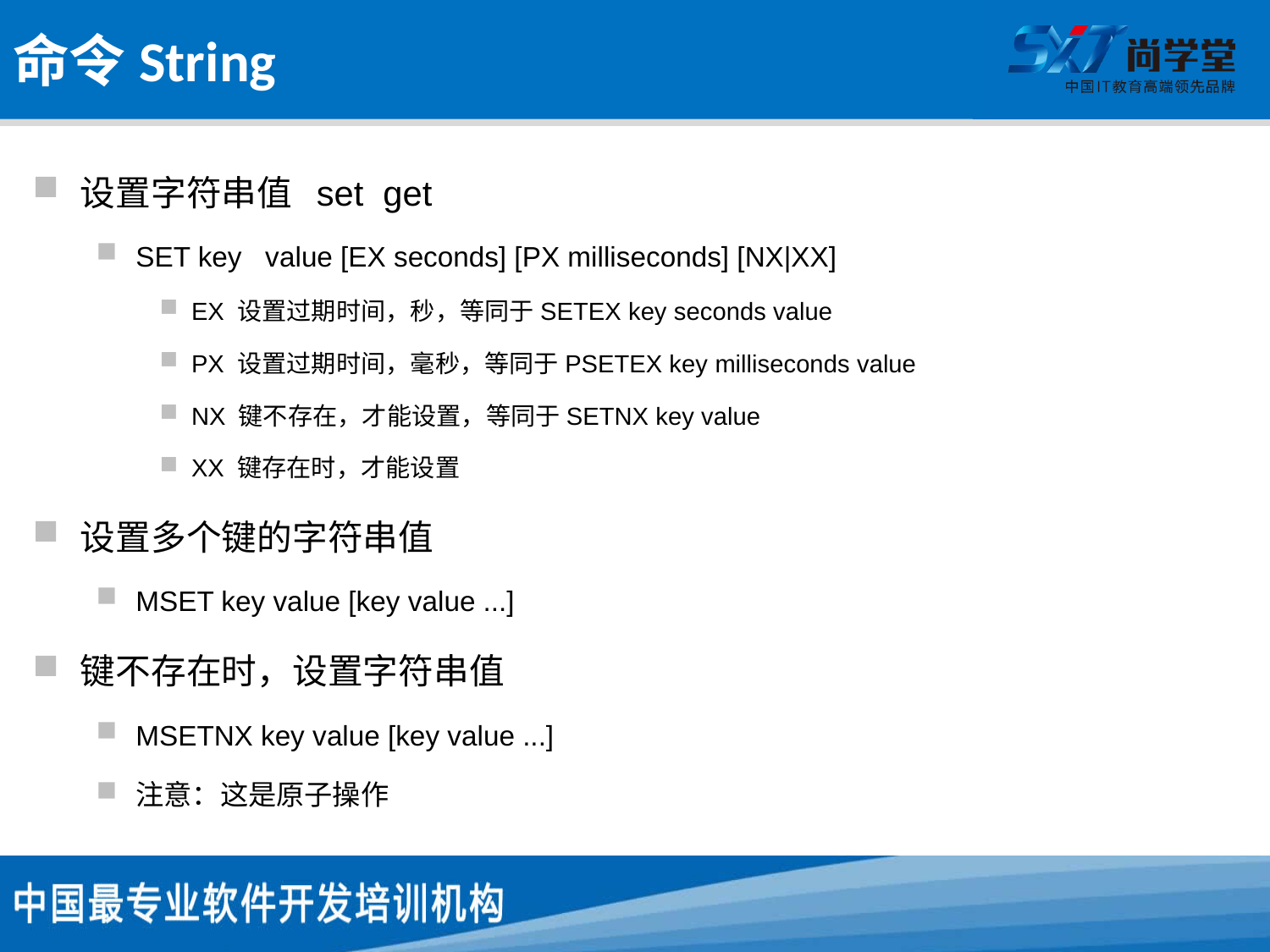

# 命令String
设置字符串值  set  get
SET key   value [EX seconds] [PX milliseconds] [NX|XX]
EX 设置过期时间，秒，等同于SETEX key seconds value
PX 设置过期时间，毫秒，等同于PSETEX key milliseconds value
NX 键不存在，才能设置，等同于SETNX key value
XX 键存在时，才能设置
设置多个键的字符串值
MSET key value [key value ...]
键不存在时，设置字符串值
MSETNX key value [key value ...]
注意：这是原子操作